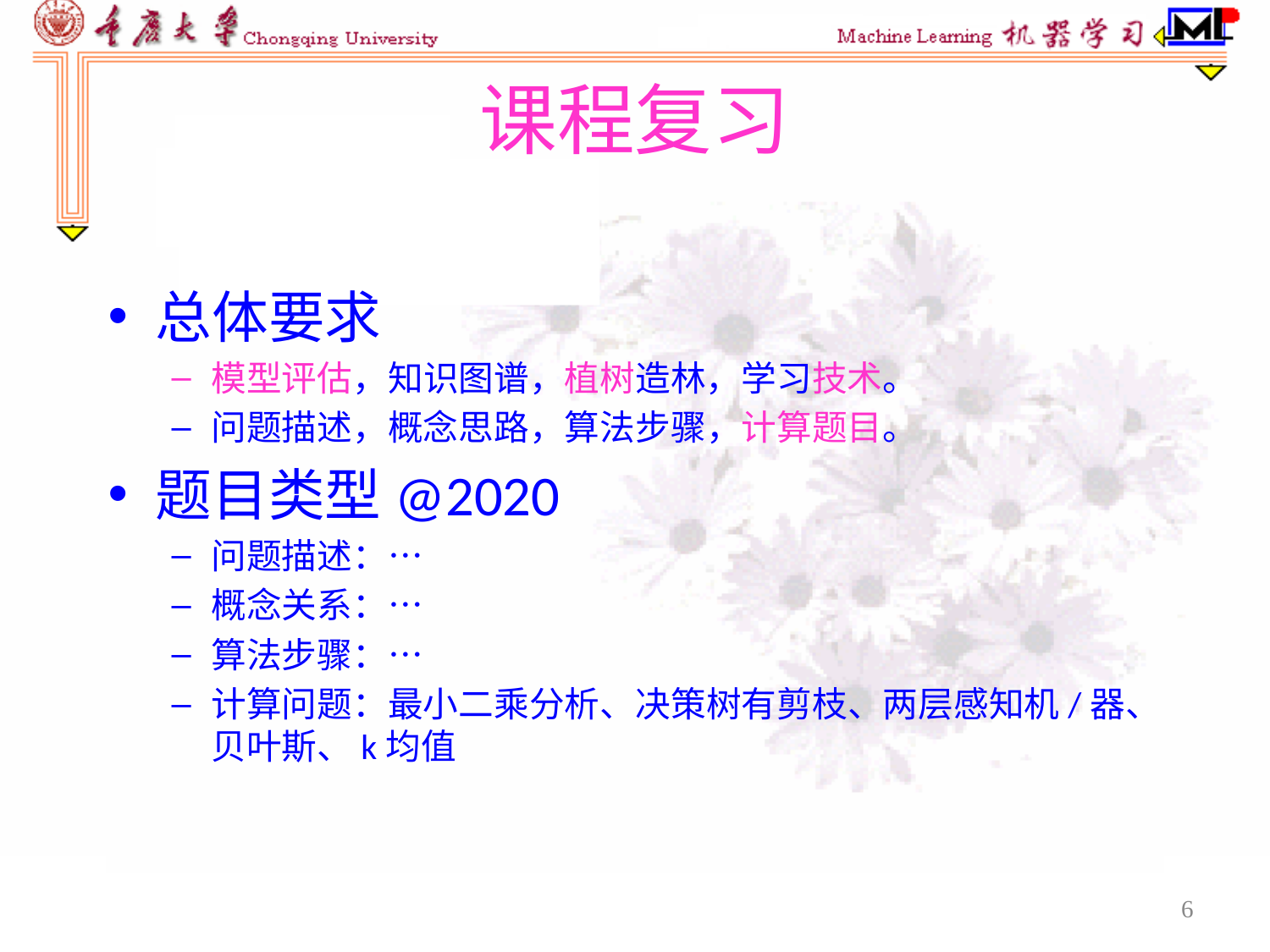

# 课程复习
总体要求
模型评估，知识图谱，植树造林，学习技术。
问题描述，概念思路，算法步骤，计算题目。
题目类型@2020
问题描述：…
概念关系：…
算法步骤：…
计算问题：最小二乘分析、决策树有剪枝、两层感知机/器、贝叶斯、k均值
6